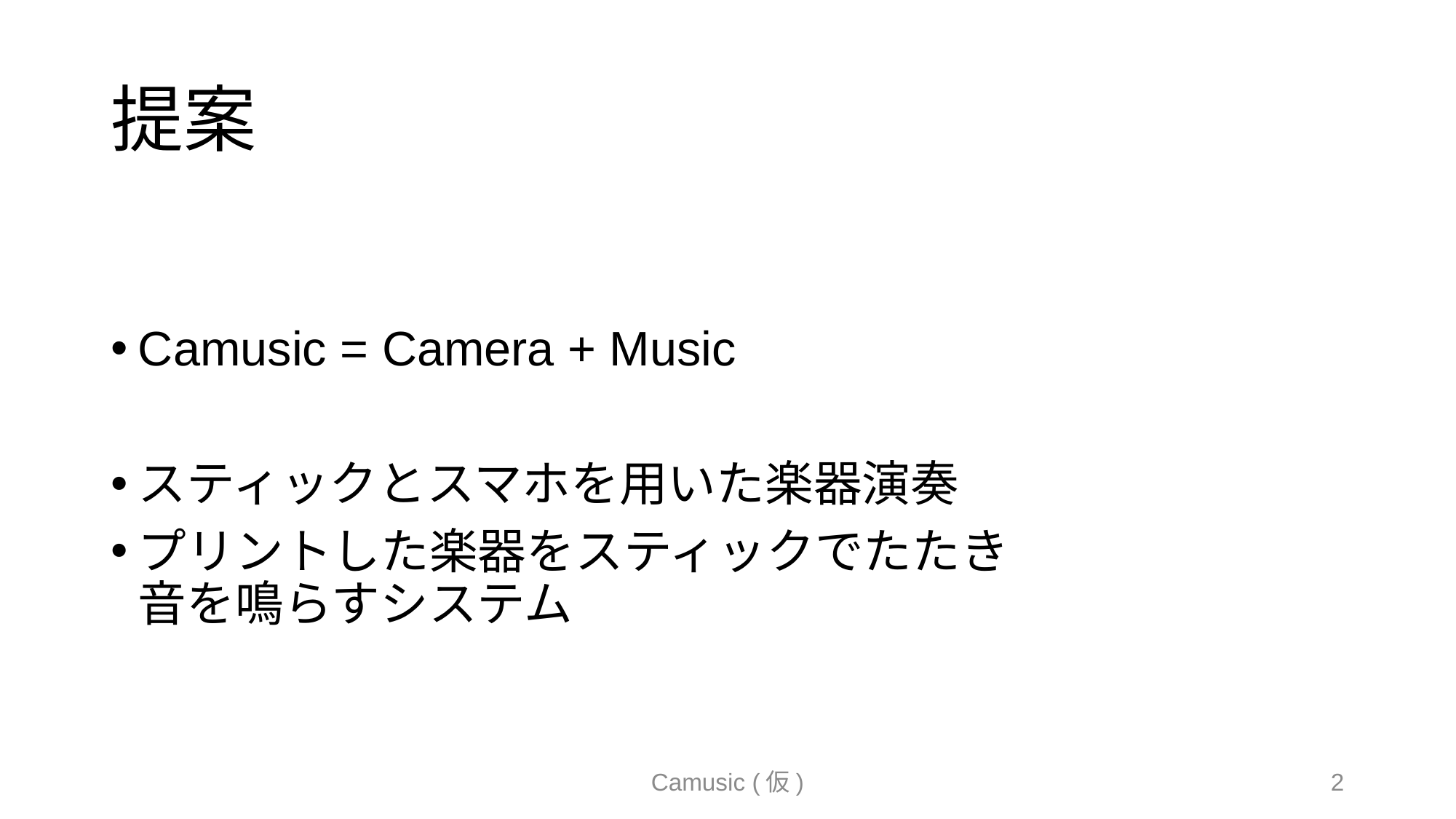

# 提案
Camusic = Camera + Music

スティックとスマホを用いた楽器演奏
プリントした楽器をスティックでたたき
音を鳴らすシステム
Camusic (仮)
2